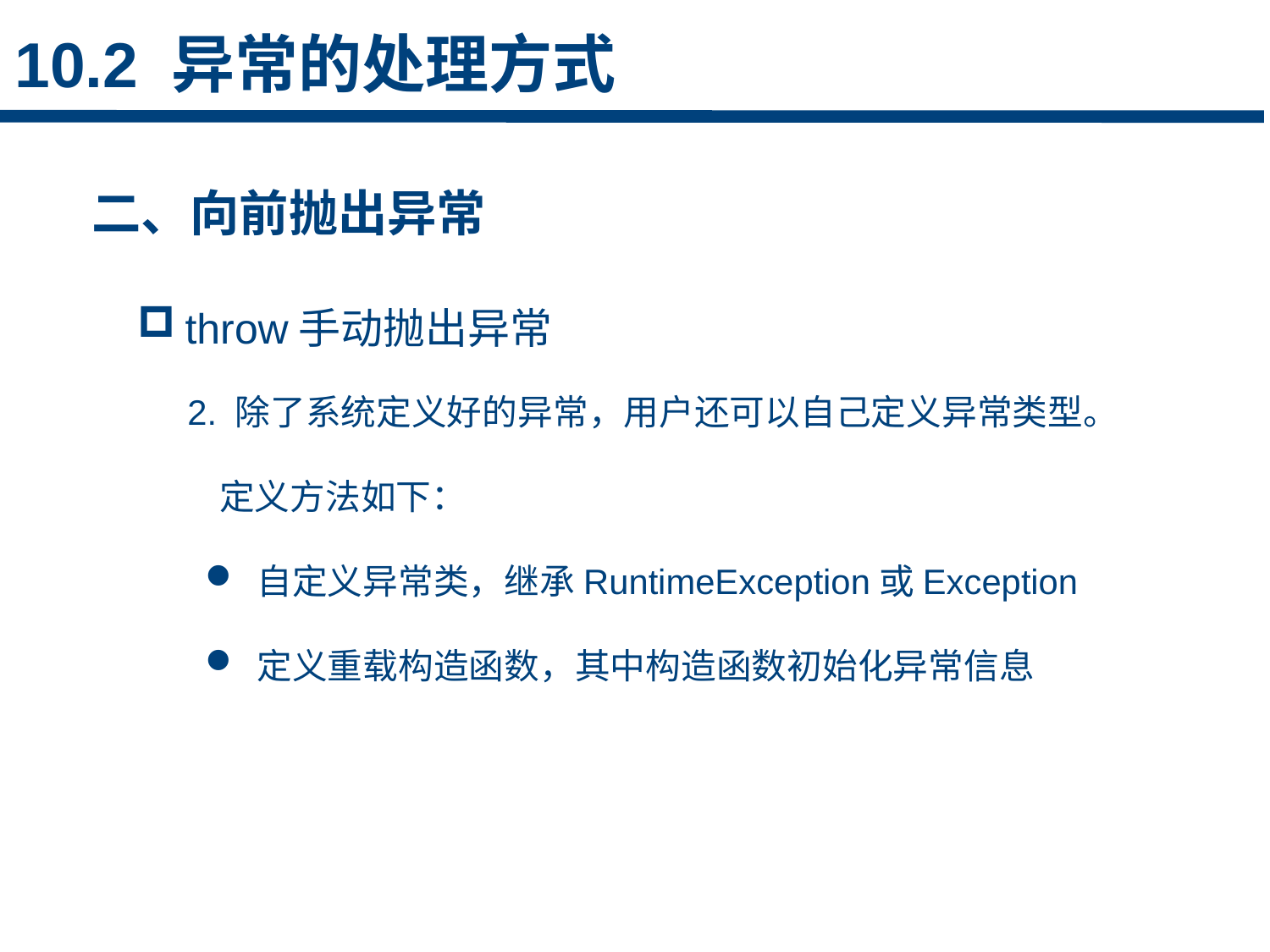

10.2 异常的处理方式
二、向前抛出异常
throw手动抛出异常
点击添加文本
    2. 除了系统定义好的异常，用户还可以自己定义异常类型。
        定义方法如下：
 自定义异常类，继承RuntimeException或Exception
 定义重载构造函数，其中构造函数初始化异常信息

点击添加文本
点击添加文本
点击添加文本